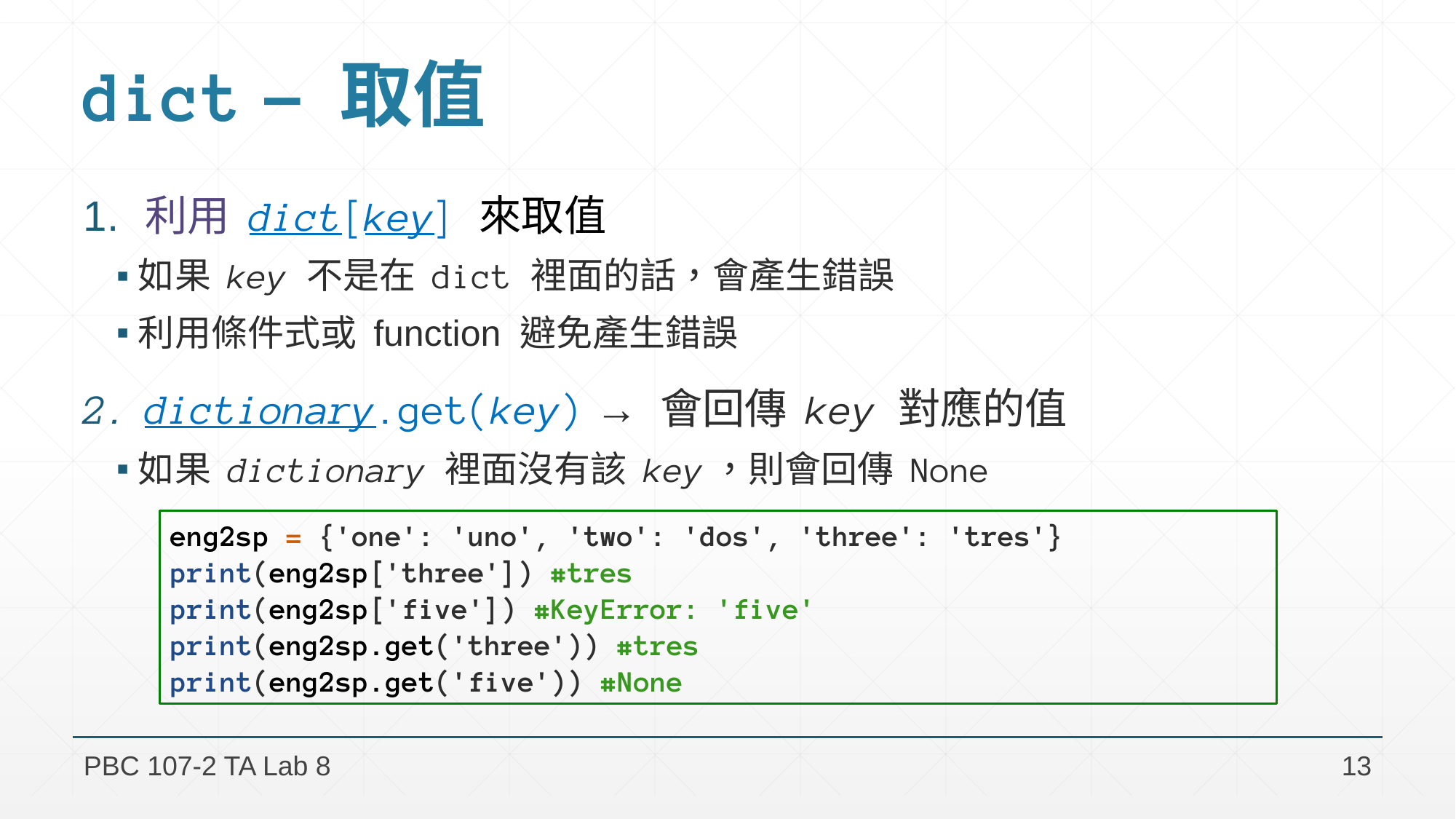

# dict – 取值
利用 dict[key] 來取值
如果 key 不是在 dict 裡面的話，會產生錯誤
利用條件式或 function 避免產生錯誤
dictionary.get(key) → 會回傳 key 對應的值
如果 dictionary 裡面沒有該 key，則會回傳 None

eng2sp = {'one': 'uno', 'two': 'dos', 'three': 'tres'}
print(eng2sp['three']) #tres
print(eng2sp['five']) #KeyError: 'five'
print(eng2sp.get('three')) #tres
print(eng2sp.get('five')) #None
PBC 107-2 TA Lab 8
13